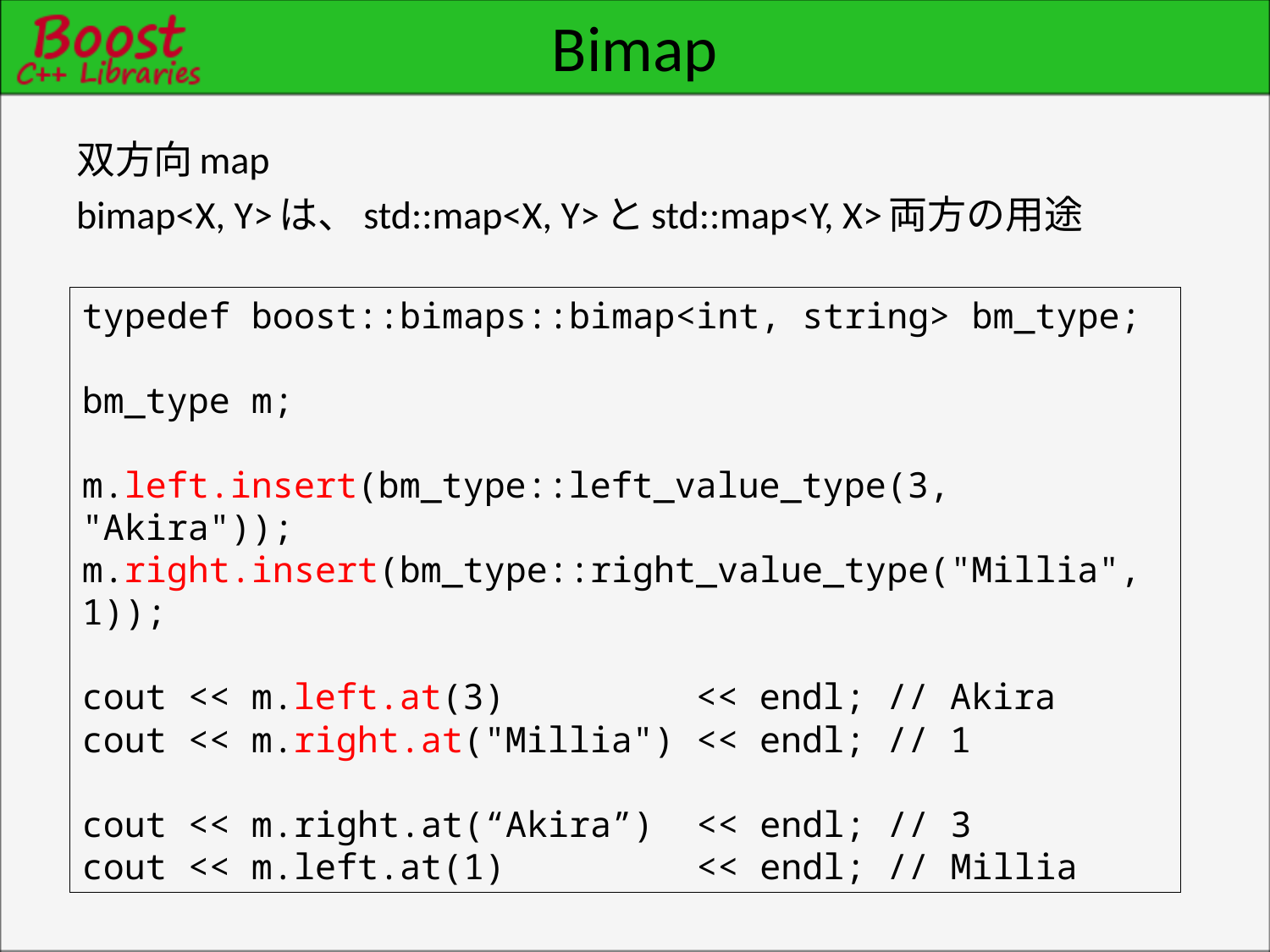

# Bimap
双方向map
bimap<X, Y>は、std::map<X, Y>とstd::map<Y, X>両方の用途
typedef boost::bimaps::bimap<int, string> bm_type;

bm_type m;

m.left.insert(bm_type::left_value_type(3, "Akira"));
m.right.insert(bm_type::right_value_type("Millia", 1));

cout << m.left.at(3)         << endl; // Akira
cout << m.right.at("Millia") << endl; // 1

cout << m.right.at(“Akira”)  << endl; // 3
cout << m.left.at(1)         << endl; // Millia